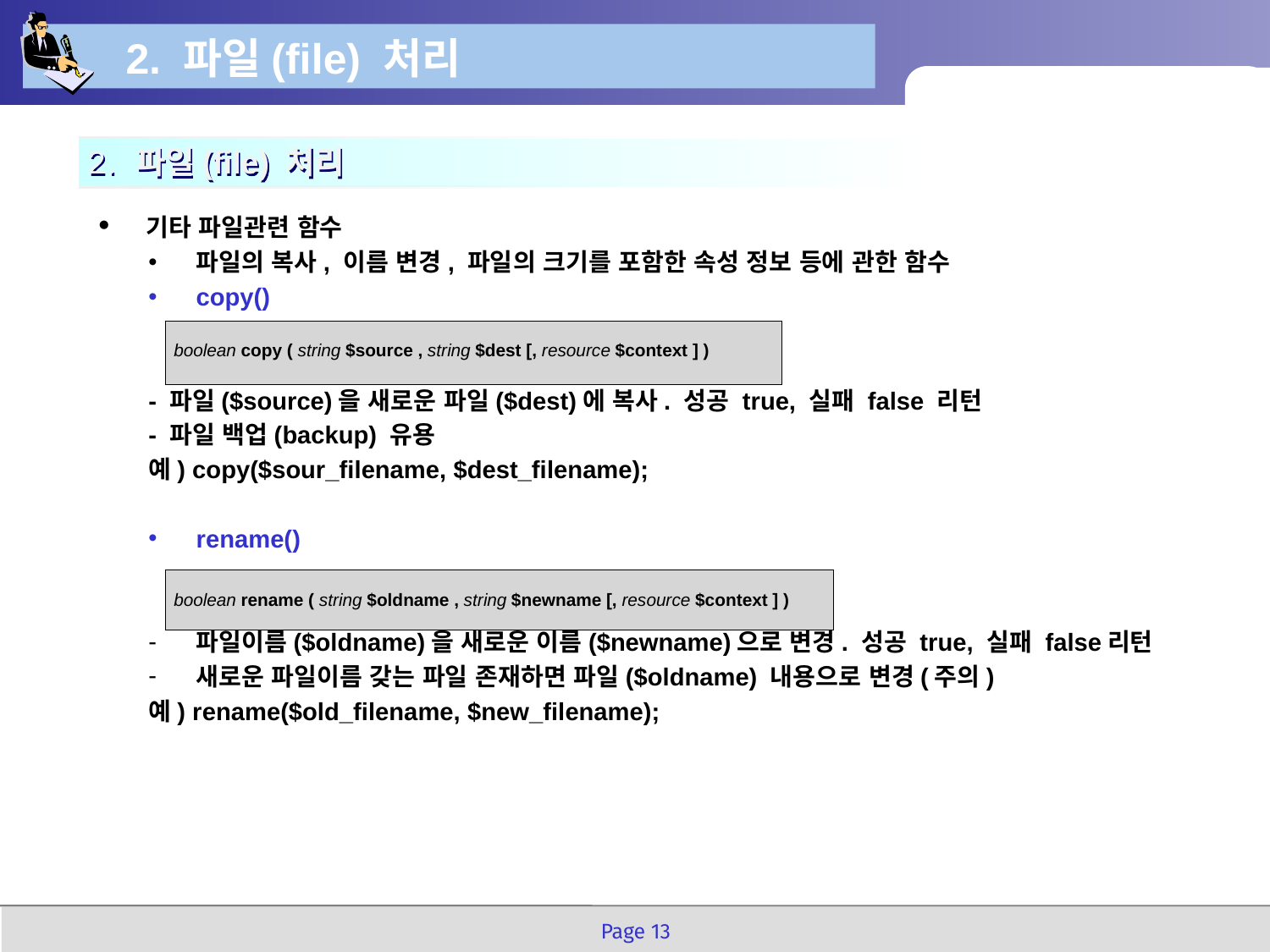

2. 파일(file) 처리
 2. 파일(file) 처리

기타 파일관련 함수
파일의 복사, 이름 변경, 파일의 크기를 포함한 속성 정보 등에 관한 함수
copy()

- 파일($source)을 새로운 파일($dest)에 복사. 성공 true, 실패 false 리턴
- 파일 백업(backup) 유용
예) copy($sour_filename, $dest_filename);

rename()

파일이름($oldname)을 새로운 이름($newname)으로 변경. 성공 true, 실패 false리턴
새로운 파일이름 갖는 파일 존재하면 파일($oldname) 내용으로 변경(주의)
예) rename($old_filename, $new_filename);
| boolean copy ( string $source , string $dest [, resource $context ] ) |
| --- |
| boolean rename ( string $oldname , string $newname [, resource $context ] ) |
| --- |
Page 13